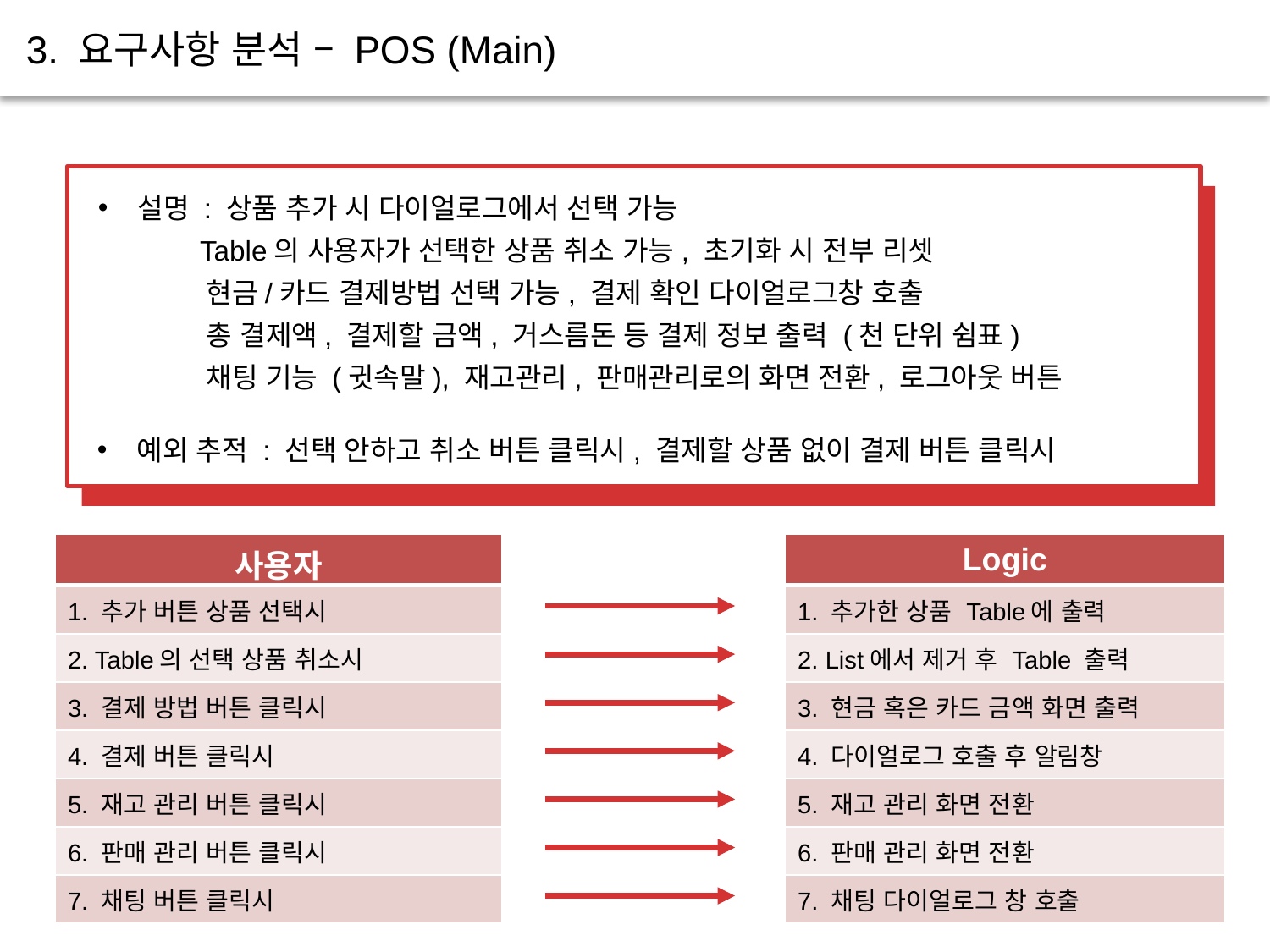

3. 요구사항 분석 – POS (Main)

설명 : 상품 추가 시 다이얼로그에서 선택 가능
             Table의 사용자가 선택한 상품 취소 가능, 초기화 시 전부 리셋
             현금/카드 결제방법 선택 가능, 결제 확인 다이얼로그창 호출
             총 결제액, 결제할 금액, 거스름돈 등 결제 정보 출력 (천 단위 쉼표)
             채팅 기능 (귓속말), 재고관리, 판매관리로의 화면 전환, 로그아웃 버튼

예외 추적 : 선택 안하고 취소 버튼 클릭시, 결제할 상품 없이 결제 버튼 클릭시
| 사용자 |
| --- |
| 1. 추가 버튼 상품 선택시 |
| 2. Table의 선택 상품 취소시 |
| 3. 결제 방법 버튼 클릭시 |
| 4. 결제 버튼 클릭시 |
| 5. 재고 관리 버튼 클릭시 |
| 6. 판매 관리 버튼 클릭시 |
| 7. 채팅 버튼 클릭시 |
| Logic |
| --- |
| 1. 추가한 상품 Table에 출력 |
| 2. List에서 제거 후 Table 출력 |
| 3. 현금 혹은 카드 금액 화면 출력 |
| 4. 다이얼로그 호출 후 알림창 |
| 5. 재고 관리 화면 전환 |
| 6. 판매 관리 화면 전환 |
| 7. 채팅 다이얼로그 창 호출 |